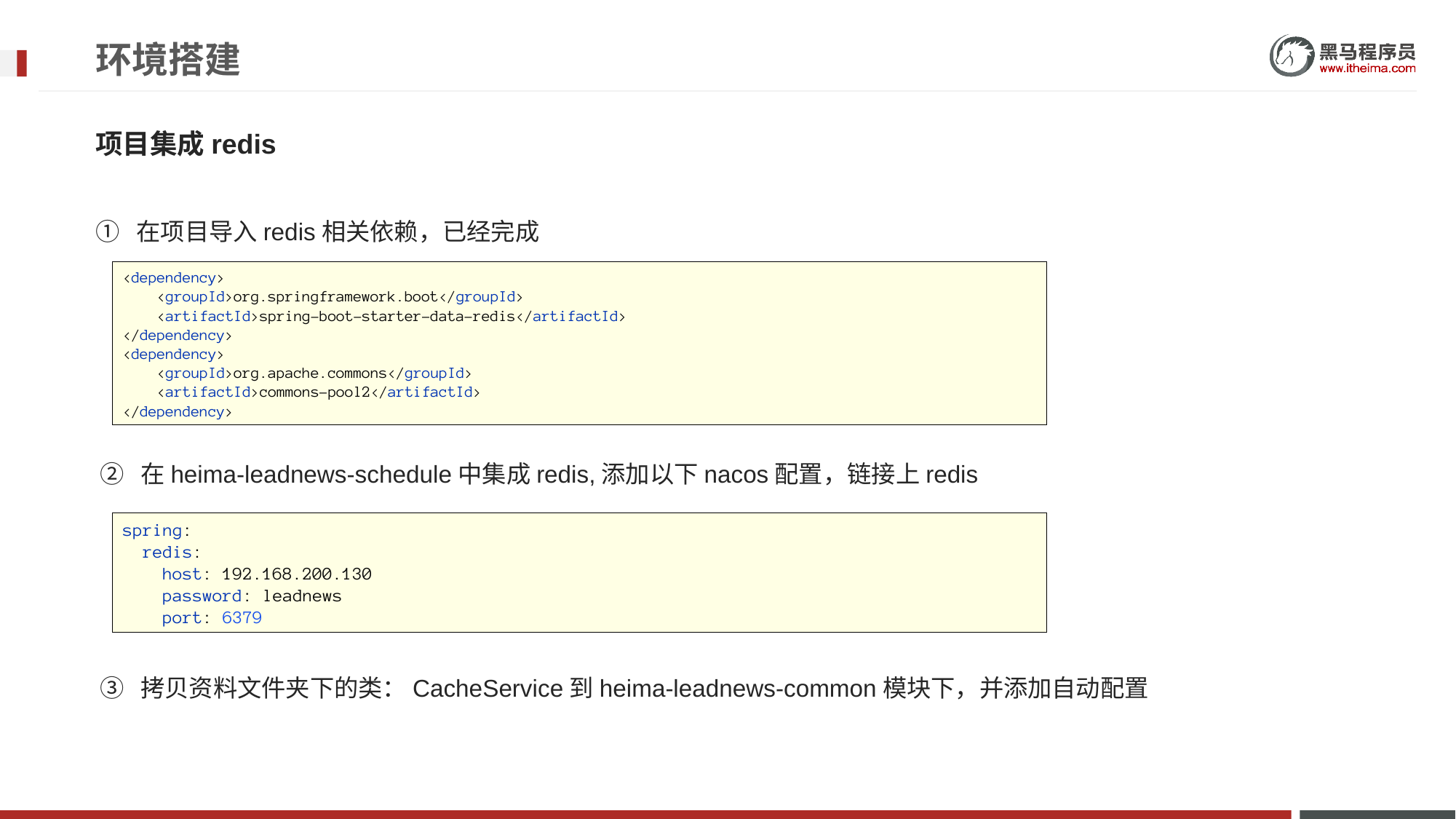

# 环境搭建
项目集成redis
①  在项目导入redis相关依赖，已经完成
<dependency>
    <groupId>org.springframework.boot</groupId>
    <artifactId>spring-boot-starter-data-redis</artifactId>
</dependency>
<dependency>
    <groupId>org.apache.commons</groupId>
    <artifactId>commons-pool2</artifactId>
</dependency>
②  在heima-leadnews-schedule中集成redis,添加以下nacos配置，链接上redis
spring:
  redis:
    host: 192.168.200.130
    password: leadnews
    port: 6379
③  拷贝资料文件夹下的类：CacheService到heima-leadnews-common模块下，并添加自动配置